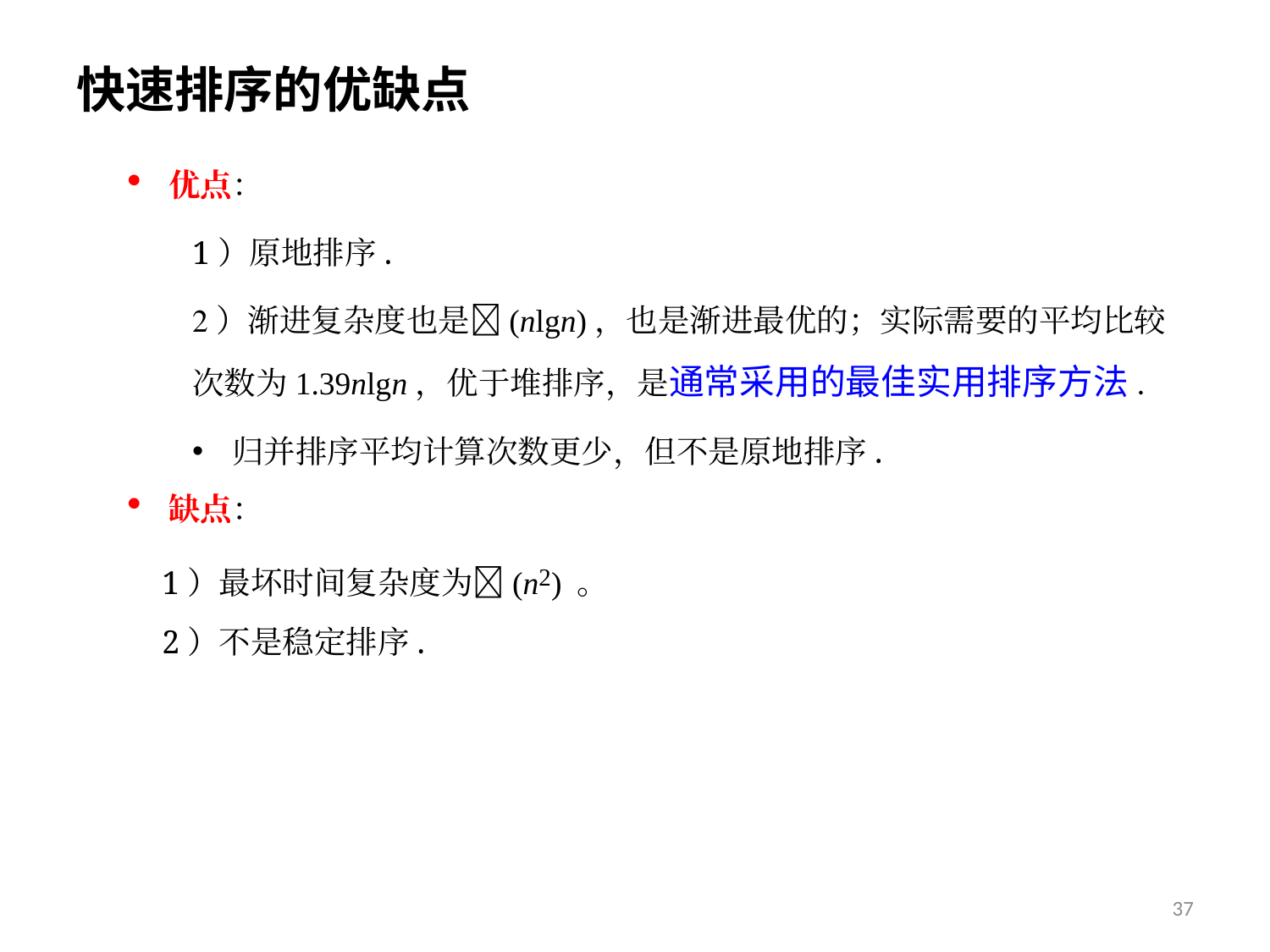

# 快速排序的优缺点
优点：
1）原地排序.
2）渐进复杂度也是Θ(nlgn)，也是渐进最优的；实际需要的平均比较次数为1.39nlgn，优于堆排序，是通常采用的最佳实用排序方法.
归并排序平均计算次数更少，但不是原地排序.
缺点：
    1）最坏时间复杂度为Θ(n2) 。
    2）不是稳定排序.
37